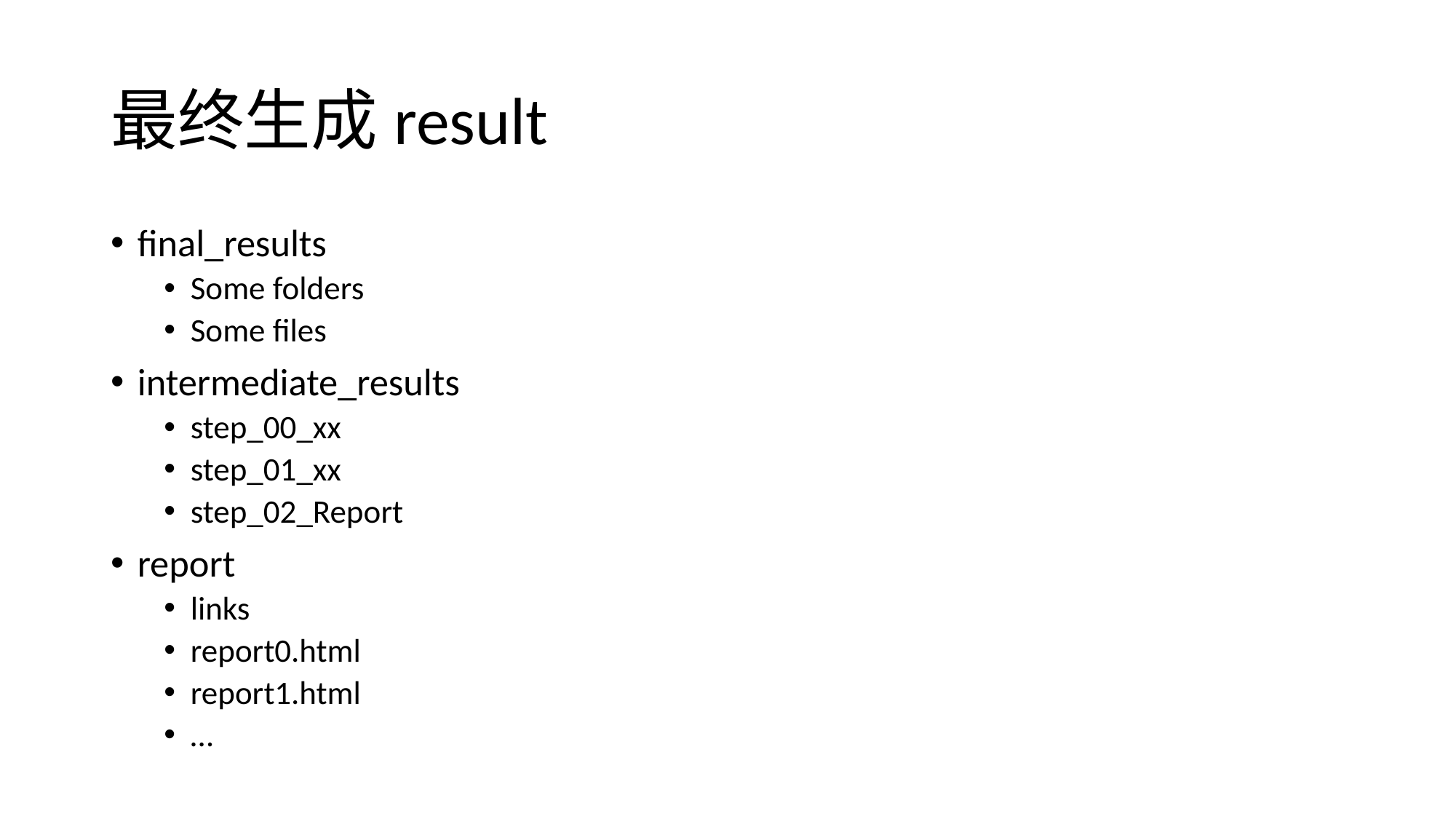

# 最终生成result
final_results
Some folders
Some files
intermediate_results
step_00_xx
step_01_xx
step_02_Report
report
links
report0.html
report1.html
…